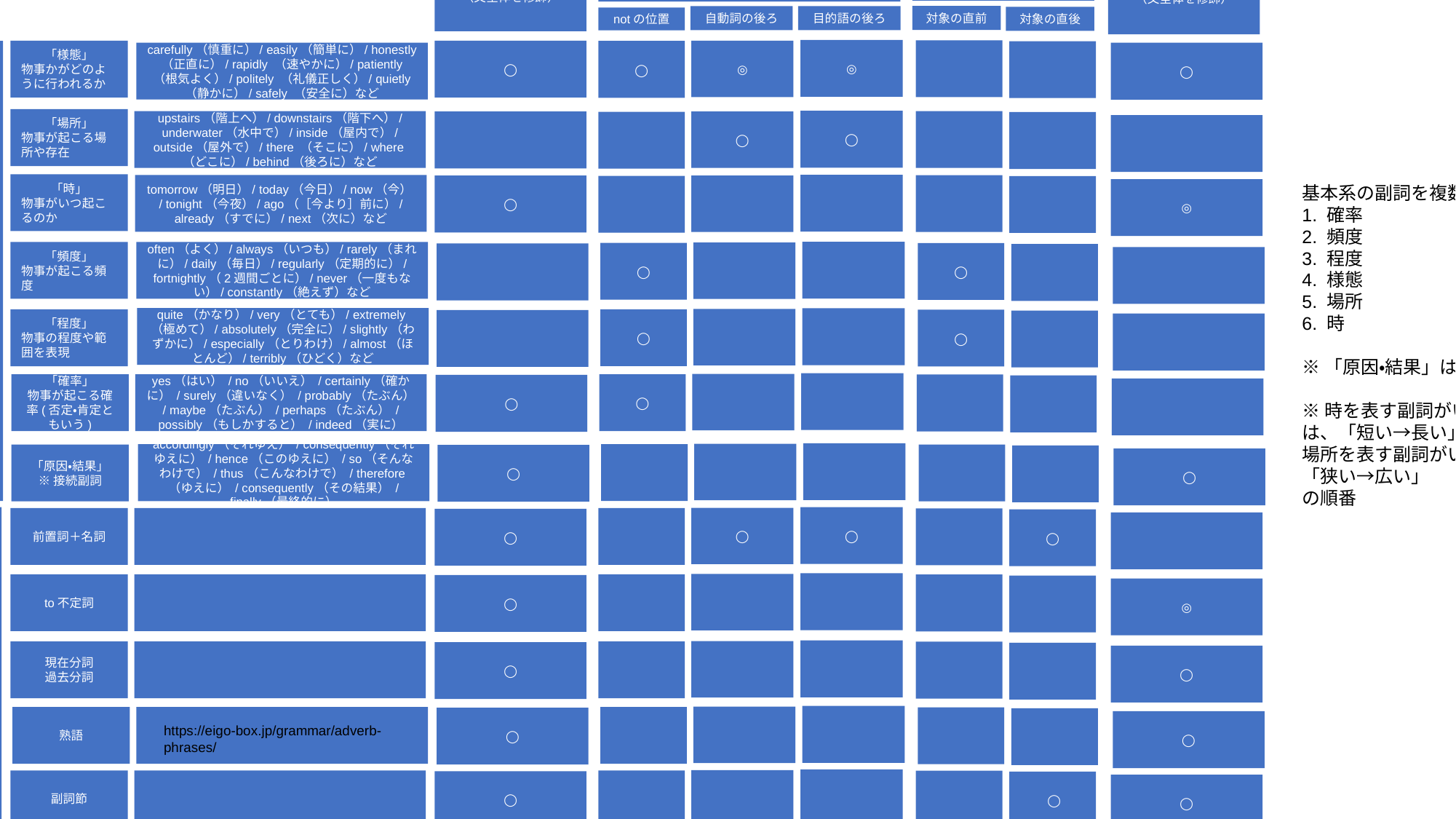

文頭
（文全体を修飾）
文末
（文全体を修飾）
文中
動詞以外を修飾
動詞を修飾
対象の直前
自動詞の後ろ
目的語の後ろ
対象の直後
notの位置
◎

◎
「様態」
物事かがどのように行われるか
◯
基本系
◯

carefully（慎重に）/ easily（簡単に）/ honestly （正直に）/ rapidly （速やかに）/ patiently （根気よく）/ politely （礼儀正しく）/ quietly （静かに）/ safely （安全に）など
◯
「場所」
物事が起こる場所や存在
◯
upstairs（階上へ）/ downstairs（階下へ）/ underwater（水中で）/ inside（屋内で）/ outside（屋外で）/ there （そこに）/ where（どこに）/ behind（後ろに）など

◯

「時」
物事がいつ起こるのか

tomorrow（明日）/ today（今日）/ now（今）/ tonight（今夜）/ ago（［今より］前に）/ already（すでに）/ next（次に）など

◯

基本系の副詞を複数並べる順番
1. 確率
2. 頻度
3. 程度
4. 様態
5. 場所
6. 時

※「原因・結果」は文頭か文末固定

※時を表す副詞がいくつかある場合は、「短い→長い」
場所を表す副詞がいくつかある場合は、「狭い→広い」
の順番
◎

「頻度」
物事が起こる頻度
often（よく）/ always（いつも）/ rarely（まれに）/ daily（毎日）/ regularly（定期的に）/ fortnightly（2週間ごとに）/ never（一度もない）/ constantly（絶えず）など

◯
◯

quite（かなり）/ very（とても）/ extremely（極めて）/ absolutely（完全に）/ slightly（わずかに）/ especially（とりわけ）/ almost（ほとんど）/ terribly（ひどく）など

◯
「程度」
物事の程度や範囲を表現
◯

「確率」
物事が起こる確率(否定・肯定ともいう)
yes（はい） / no（いいえ） / certainly（確かに） / surely（違いなく） / probably（たぶん） / maybe（たぶん） / perhaps（たぶん） / possibly（もしかすると） / indeed（実に）
◯

◯

accordingly（それゆえ） / consequently（それゆえに） / hence（このゆえに） / so（そんなわけで） / thus（こんなわけで） / therefore（ゆえに） / consequently（その結果） / finally（最終的に）

「原因・結果」
※接続副詞
◯

◯
応用系
◯
◯
前置詞＋名詞

◯
◯

to不定詞

◯

◎

現在分詞
過去分詞

◯

◯

熟語

◯

◯
https://eigo-box.jp/grammar/adverb-phrases/

副詞節

◯
 ◯
◯